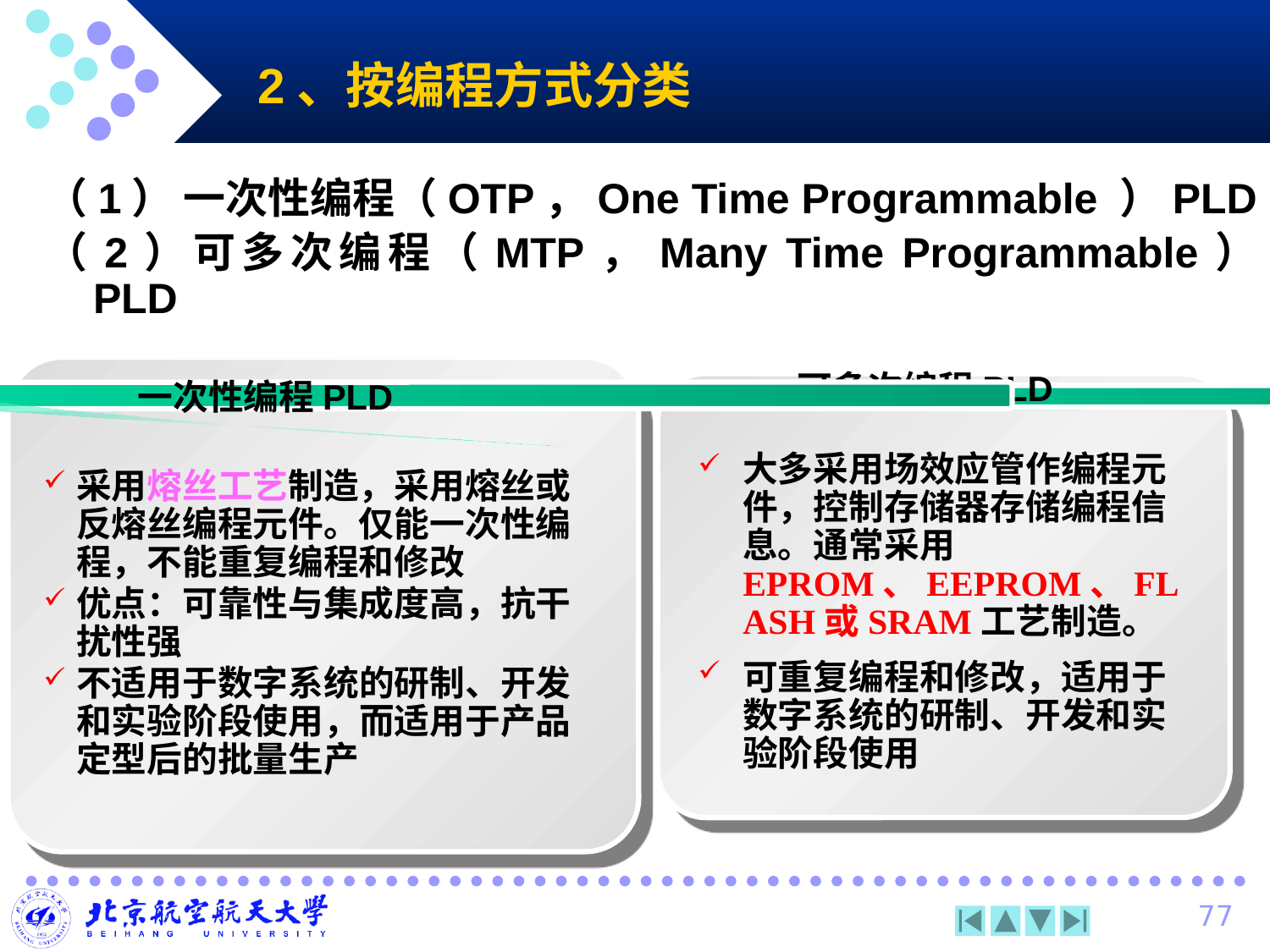

2、按编程方式分类
（1） 一次性编程（OTP，One Time Programmable ）PLD
（2）可多次编程（MTP，Many Time Programmable） PLD

一次性编程PLD
采用熔丝工艺制造，采用熔丝或反熔丝编程元件。仅能一次性编程，不能重复编程和修改
优点：可靠性与集成度高，抗干扰性强
不适用于数字系统的研制、开发和实验阶段使用，而适用于产品定型后的批量生产

可多次编程PLD
大多采用场效应管作编程元件，控制存储器存储编程信息。通常采用EPROM、EEPROM、FLASH或SRAM工艺制造。
可重复编程和修改，适用于数字系统的研制、开发和实验阶段使用
77